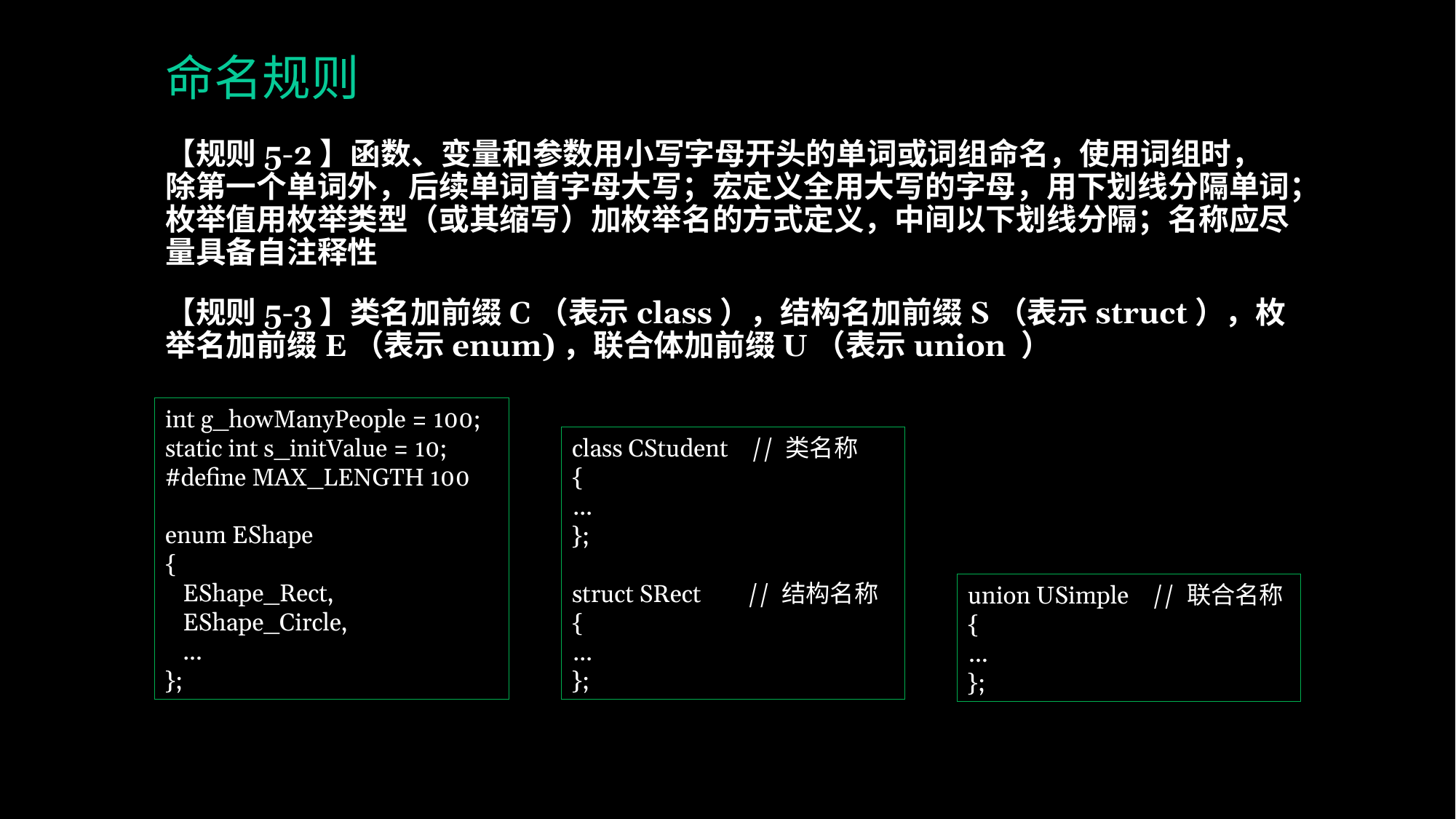

# 命名规则
【规则5-2】函数、变量和参数用小写字母开头的单词或词组命名，使用词组时，除第一个单词外，后续单词首字母大写；宏定义全用大写的字母，用下划线分隔单词；枚举值用枚举类型（或其缩写）加枚举名的方式定义，中间以下划线分隔；名称应尽量具备自注释性
【规则5-3】类名加前缀C（表示class），结构名加前缀S（表示struct），枚举名加前缀E（表示enum)，联合体加前缀U（表示union ）
int g_howManyPeople = 100;
static int s_initValue = 10;
#define MAX_LENGTH 100

enum EShape
{
   EShape_Rect,
   EShape_Circle,
   ...
};
class CStudent    // 类名称
{
…
};

struct SRect        // 结构名称
{
…
};
union USimple    // 联合名称
{
…
};